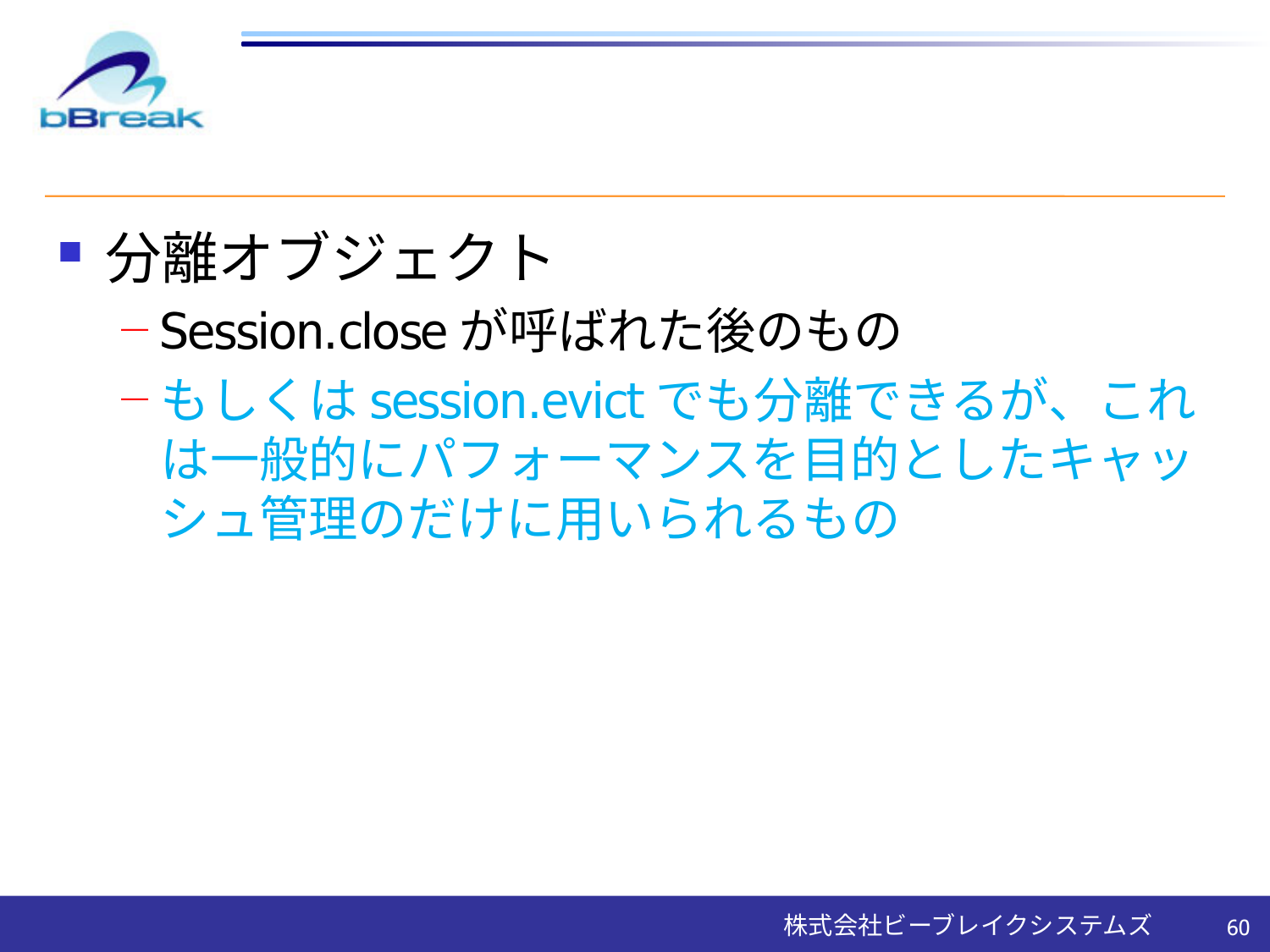

#
分離オブジェクト
Session.closeが呼ばれた後のもの
もしくはsession.evictでも分離できるが、これは一般的にパフォーマンスを目的としたキャッシュ管理のだけに用いられるもの